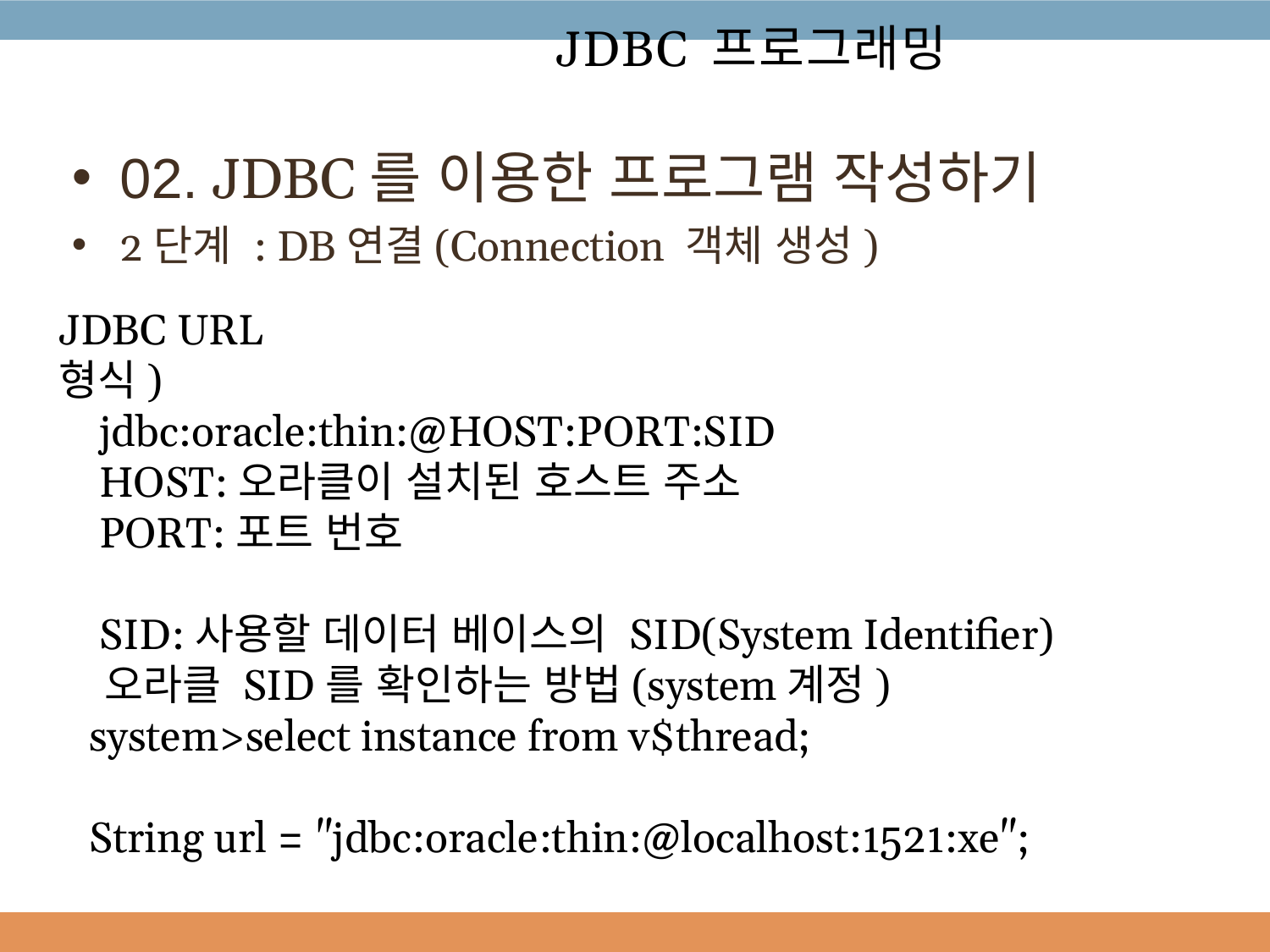

# JDBC 프로그래밍
02. JDBC를 이용한 프로그램 작성하기
2단계 : DB연결(Connection 객체 생성)
JDBC URL
형식)
    jdbc:oracle:thin:@HOST:PORT:SID
    HOST:오라클이 설치된 호스트 주소
    PORT:포트 번호

    SID:사용할 데이터 베이스의 SID(System Identifier)
   오라클 SID를 확인하는 방법(system계정)
   system>select instance from v$thread;

   String url = "jdbc:oracle:thin:@localhost:1521:xe";